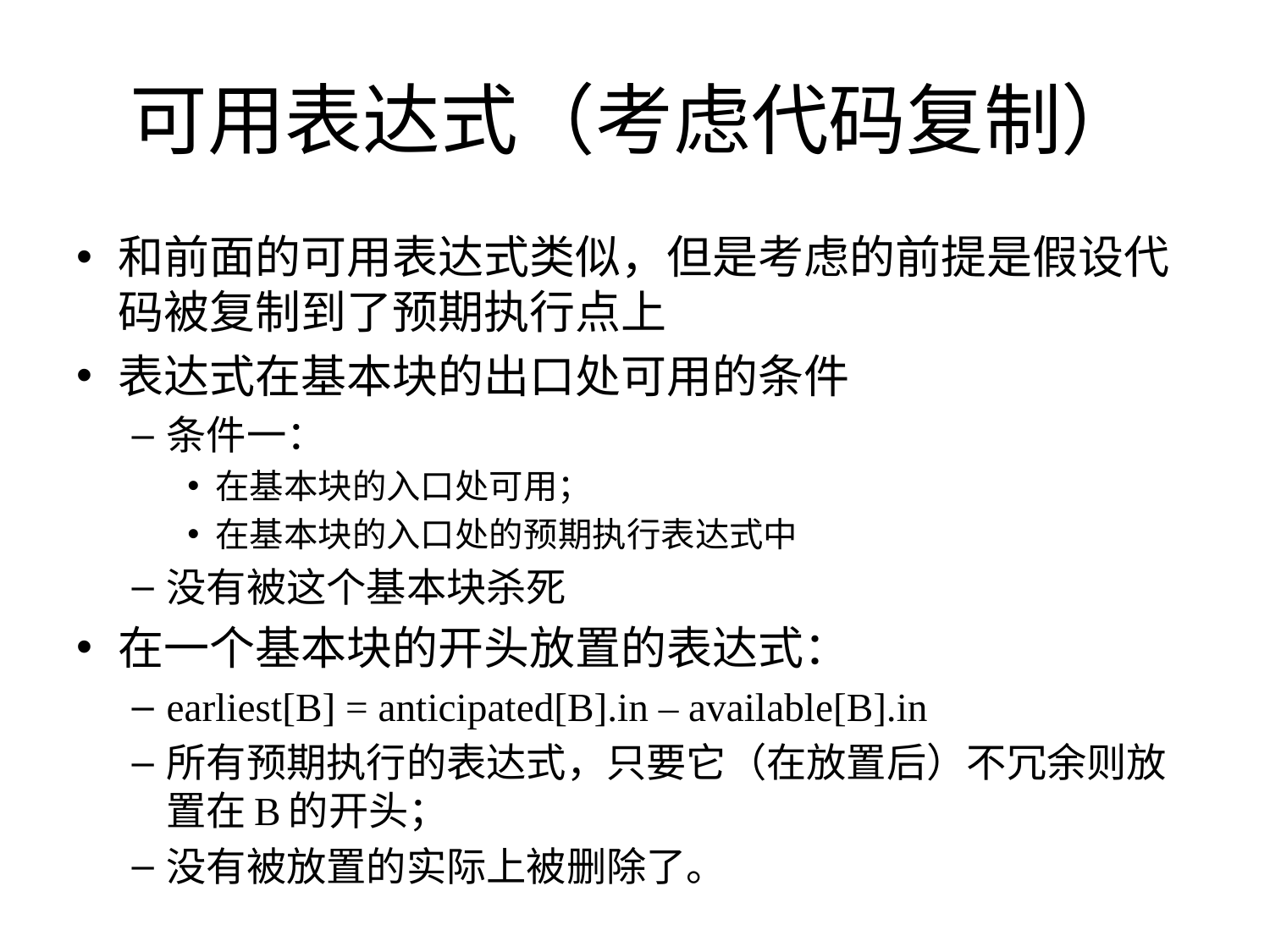

# 可用表达式（考虑代码复制）
和前面的可用表达式类似，但是考虑的前提是假设代码被复制到了预期执行点上
表达式在基本块的出口处可用的条件
条件一：
在基本块的入口处可用；
在基本块的入口处的预期执行表达式中
没有被这个基本块杀死
在一个基本块的开头放置的表达式：
earliest[B] = anticipated[B].in – available[B].in
所有预期执行的表达式，只要它（在放置后）不冗余则放置在B的开头；
没有被放置的实际上被删除了。